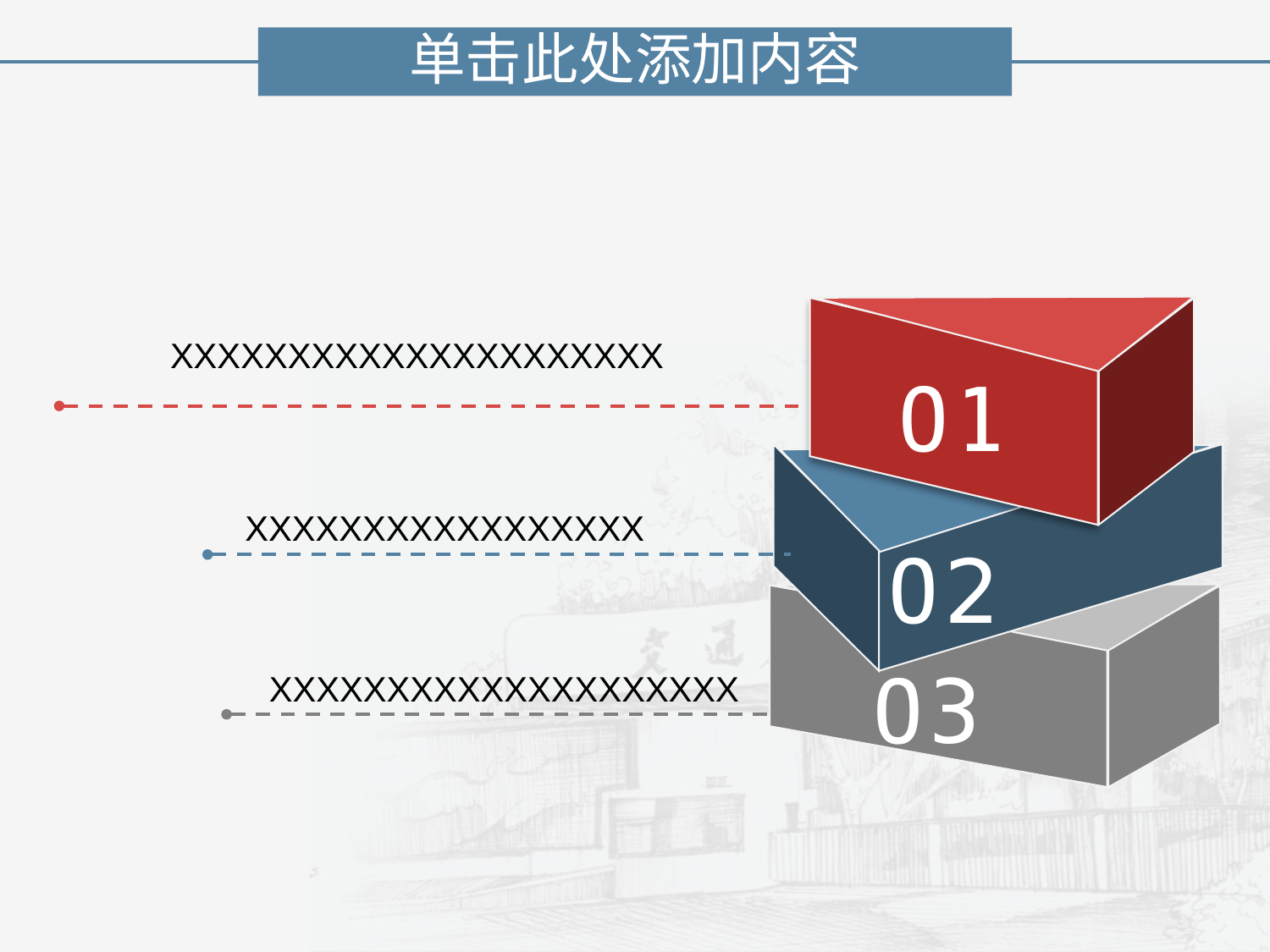

单击此处添加内容

XXXXXXXXXXXXXXXXXXXXX
01

XXXXXXXXXXXXXXXXX
02

XXXXXXXXXXXXXXXXXXXX
03